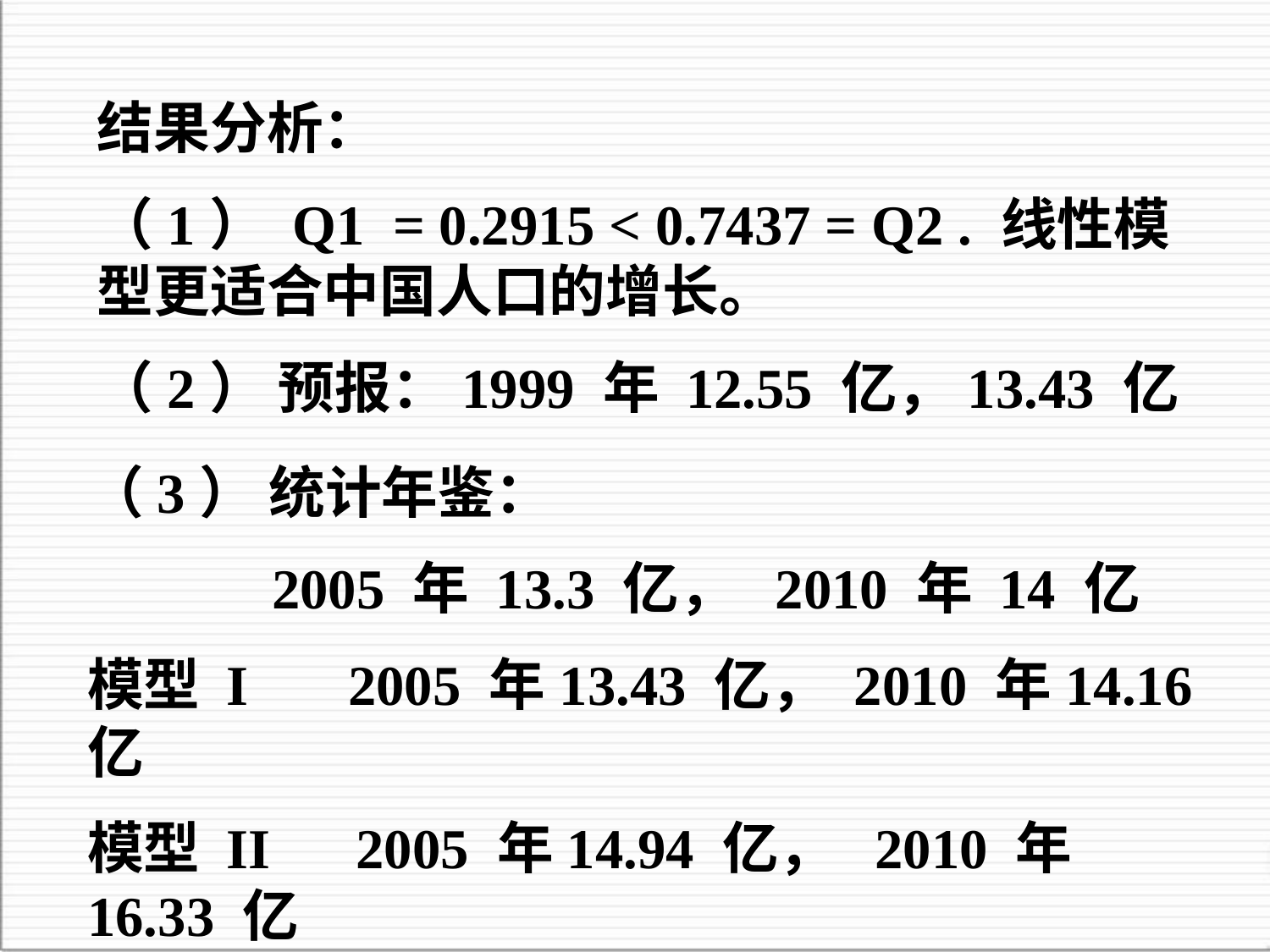

结果分析：
（1） Q1  = 0.2915 < 0.7437 = Q2 . 线性模型更适合中国人口的增长。
（2） 预报：1999 年 12.55 亿，13.43 亿
（3） 统计年鉴：
             2005 年 13.3 亿，  2010 年 14 亿
模型 I       2005 年13.43 亿， 2010 年14.16 亿
模型 II      2005 年14.94 亿，  2010 年 16.33 亿